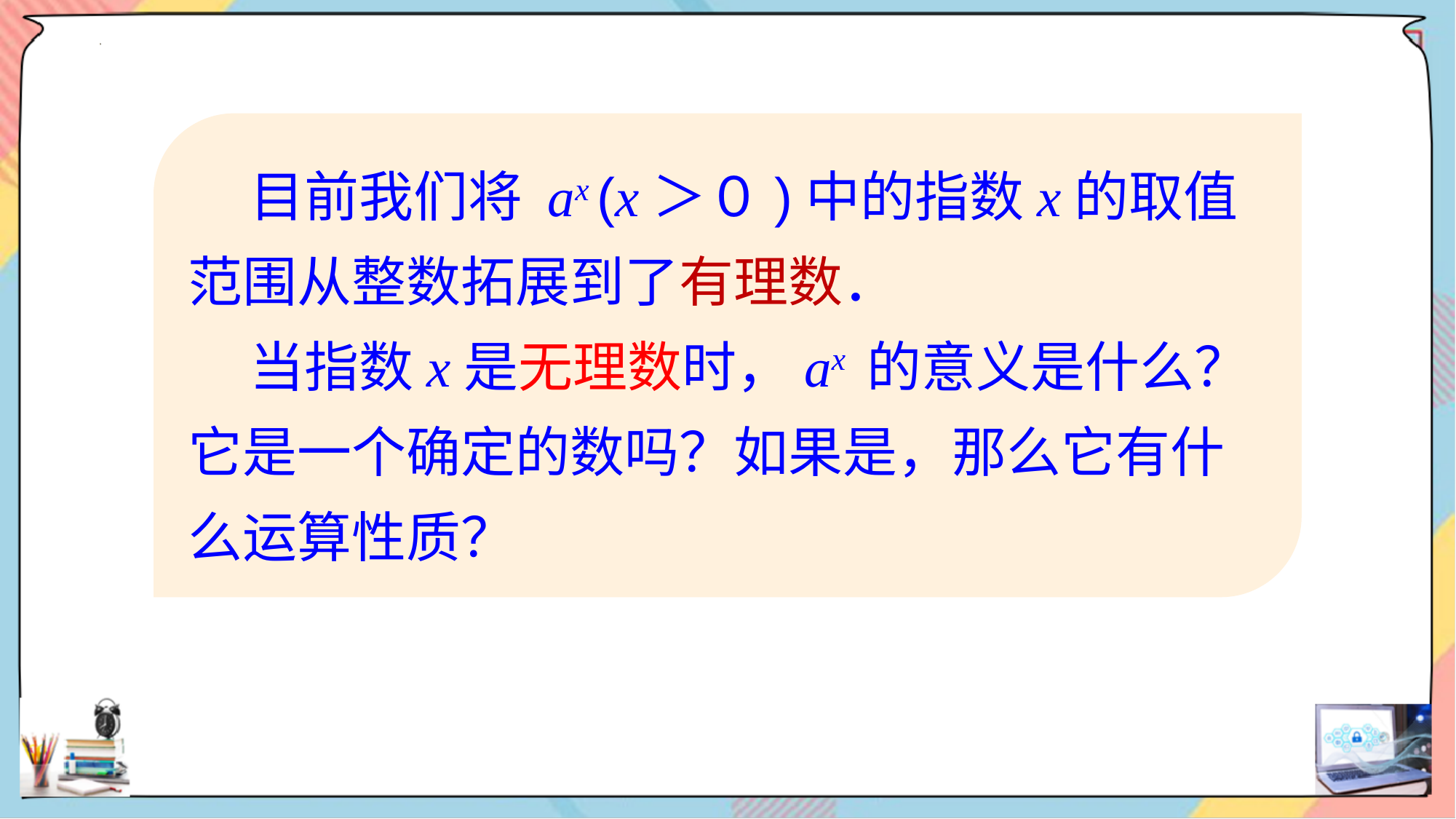

目前我们将 ax (x＞０)中的指数x的取值范围从整数拓展到了有理数．
    当指数x是无理数时，ax 的意义是什么？它是一个确定的数吗？如果是，那么它有什么运算性质？